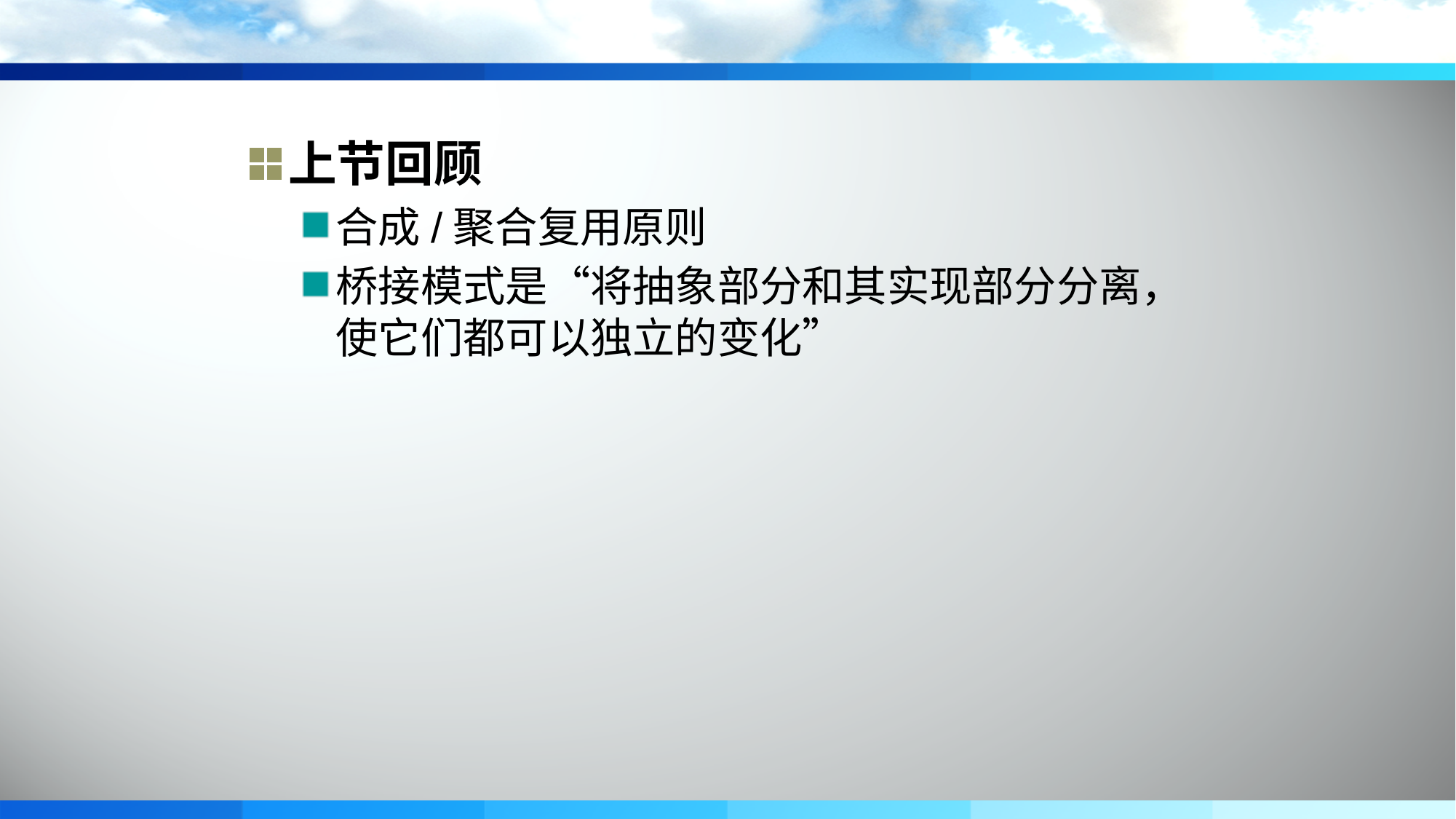

上节回顾
合成/聚合复用原则
桥接模式是“将抽象部分和其实现部分分离，使它们都可以独立的变化”